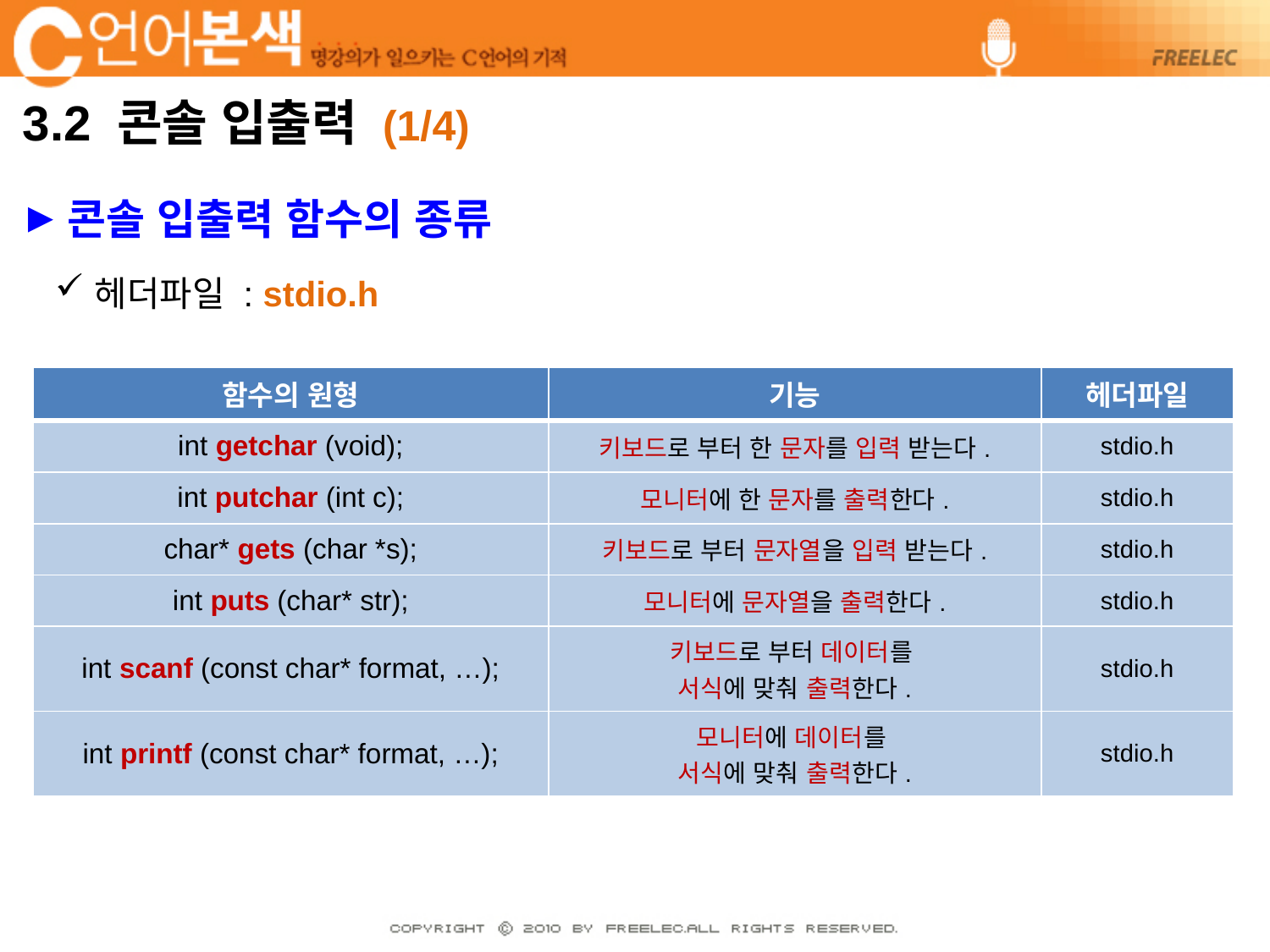

# 3.2 콘솔 입출력 (1/4)
콘솔 입출력 함수의 종류
헤더파일 : stdio.h

| 함수의 원형 | 기능 | 헤더파일 |
| --- | --- | --- |
| int getchar (void); | 키보드로 부터 한 문자를 입력 받는다. | stdio.h |
| int putchar (int c); | 모니터에 한 문자를 출력한다. | stdio.h |
| char\* gets (char \*s); | 키보드로 부터 문자열을 입력 받는다. | stdio.h |
| int puts (char\* str); | 모니터에 문자열을 출력한다. | stdio.h |
| int scanf (const char\* format, …); | 키보드로 부터 데이터를 서식에 맞춰 출력한다. | stdio.h |
| int printf (const char\* format, …); | 모니터에 데이터를 서식에 맞춰 출력한다. | stdio.h |